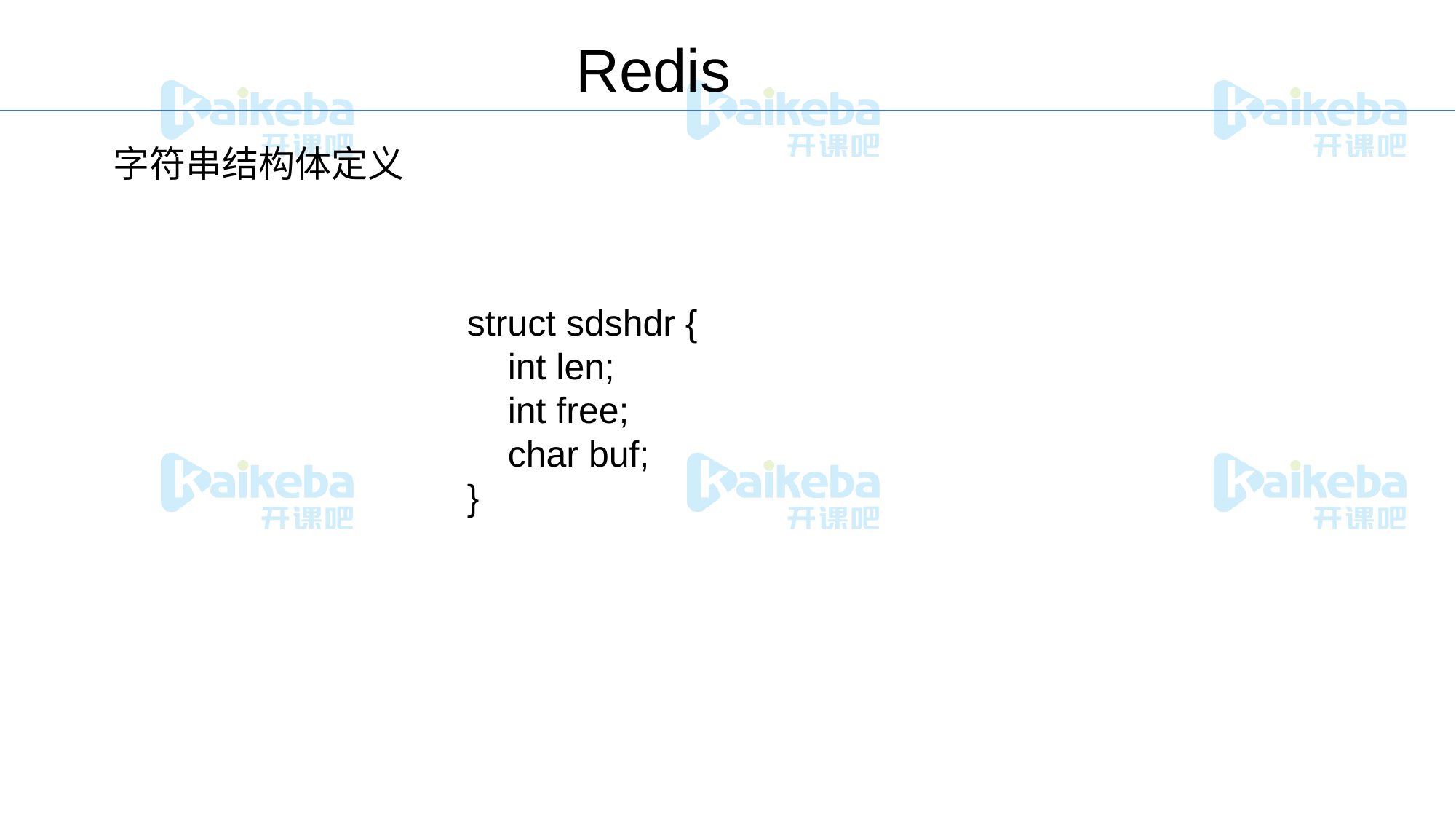

Redis
字符串结构体定义

struct sdshdr {
    int len;
    int free;
    char buf;
}